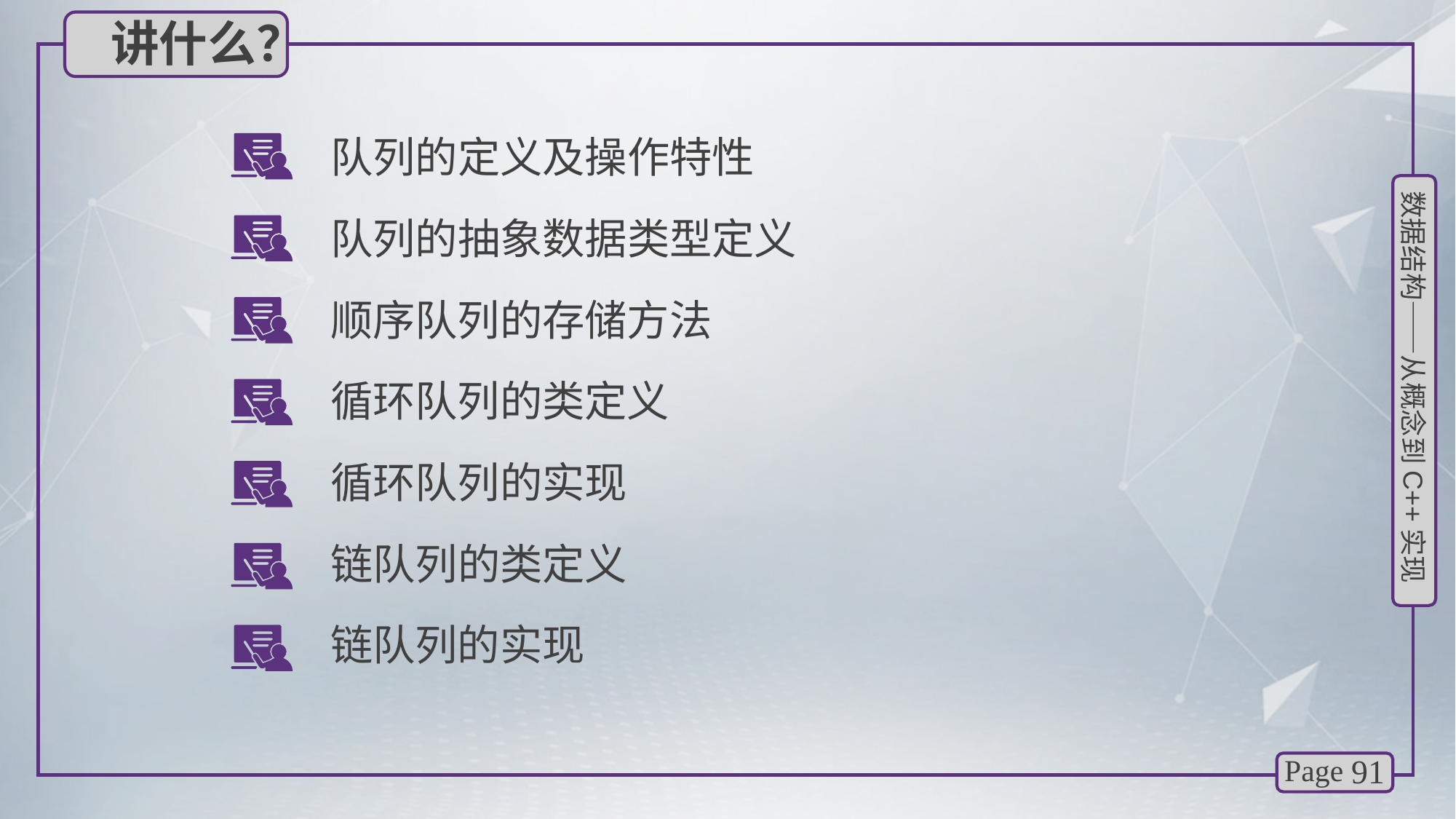

讲什么？

队列的定义及操作特性

队列的抽象数据类型定义

顺序队列的存储方法

循环队列的类定义

循环队列的实现

链队列的类定义

链队列的实现